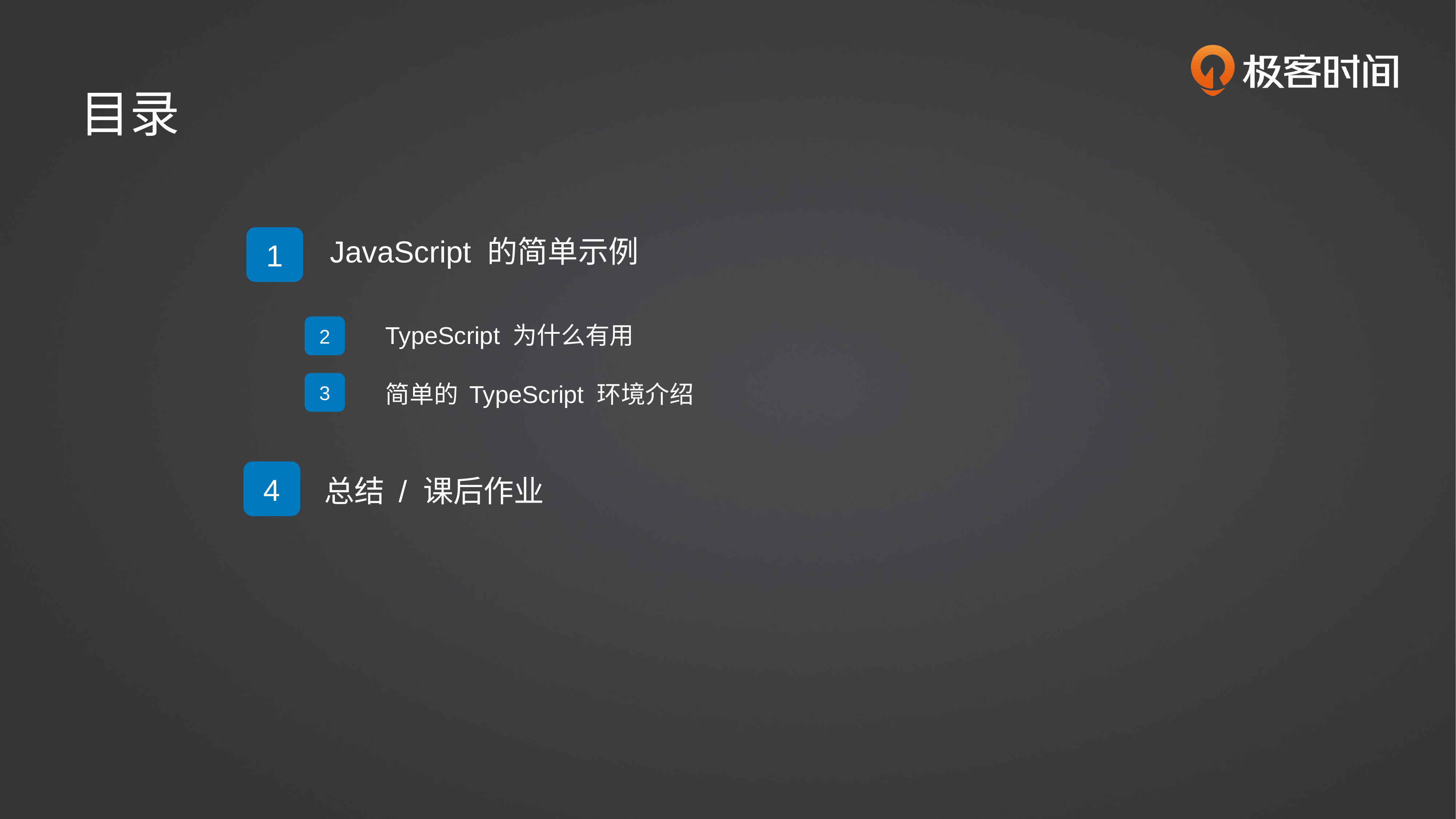

目录

1
JavaScript 的简单示例

2
TypeScript 为什么有用

3
简单的 TypeScript 环境介绍

4
总结 / 课后作业